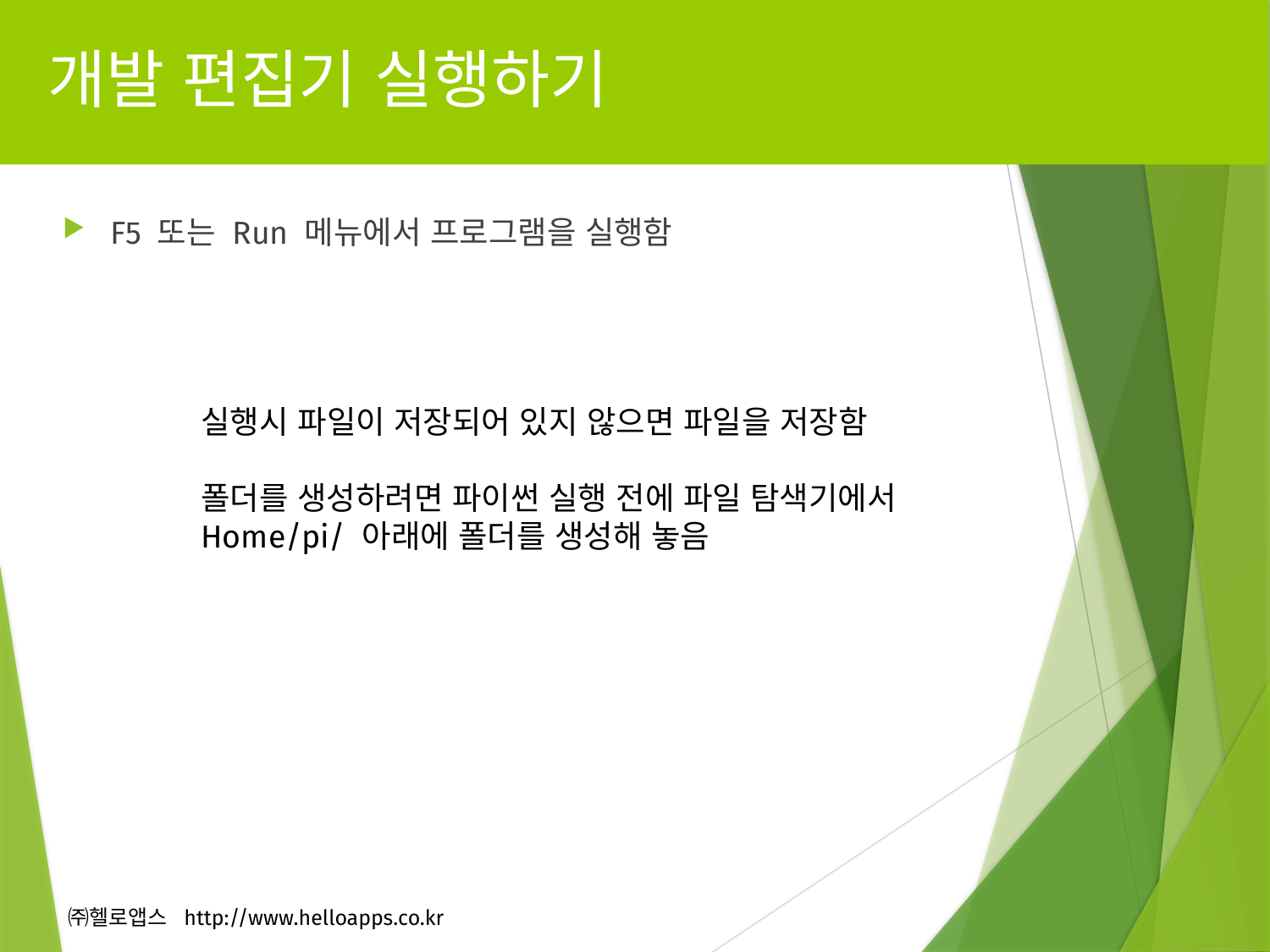

# 개발 편집기 실행하기
F5 또는 Run 메뉴에서 프로그램을 실행함
실행시 파일이 저장되어 있지 않으면 파일을 저장함

폴더를 생성하려면 파이썬 실행 전에 파일 탐색기에서
Home/pi/ 아래에 폴더를 생성해 놓음